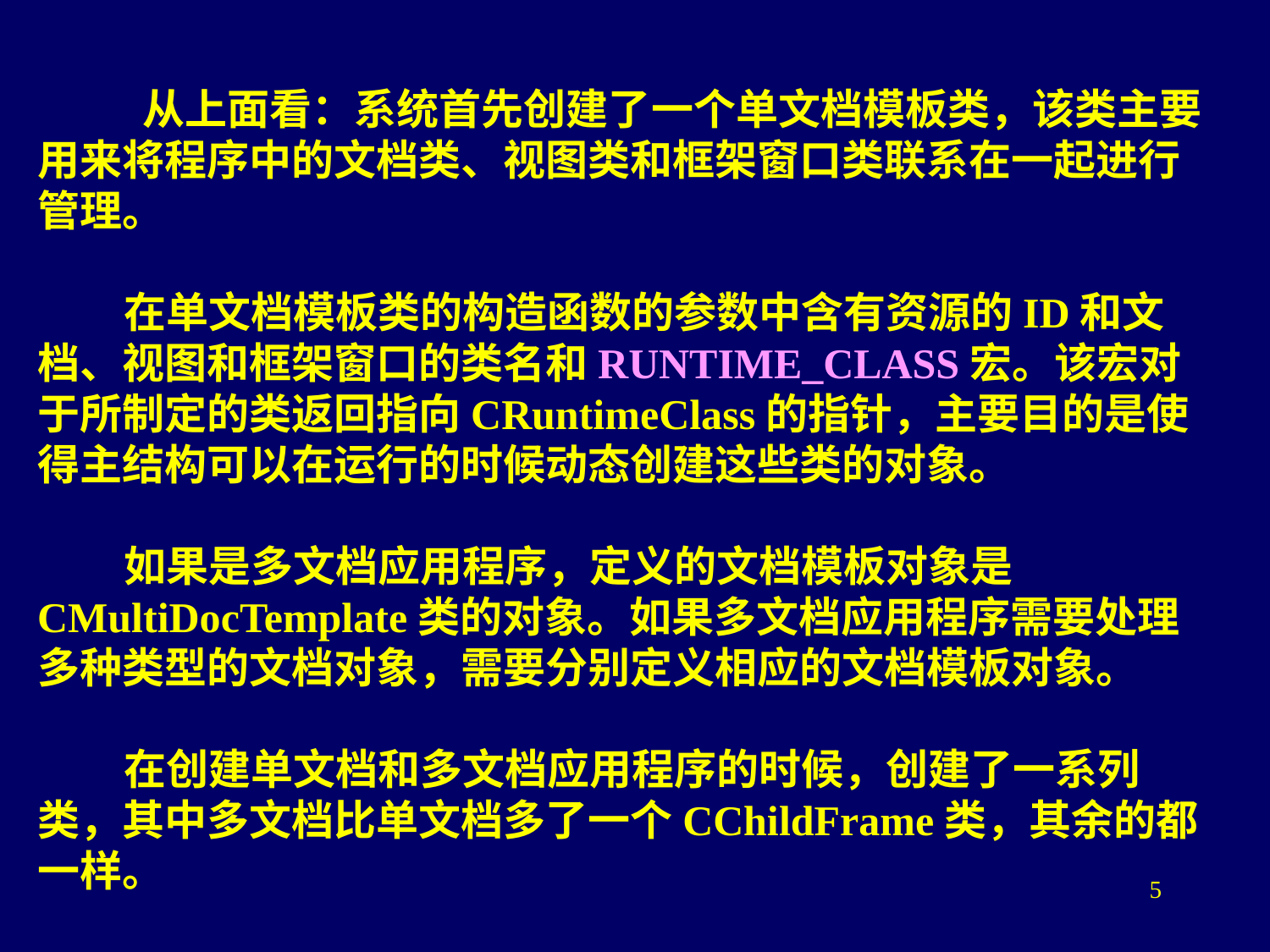

从上面看：系统首先创建了一个单文档模板类，该类主要用来将程序中的文档类、视图类和框架窗口类联系在一起进行管理。

        在单文档模板类的构造函数的参数中含有资源的ID和文档、视图和框架窗口的类名和RUNTIME_CLASS宏。该宏对于所制定的类返回指向CRuntimeClass的指针，主要目的是使得主结构可以在运行的时候动态创建这些类的对象。

        如果是多文档应用程序，定义的文档模板对象是CMultiDocTemplate类的对象。如果多文档应用程序需要处理多种类型的文档对象，需要分别定义相应的文档模板对象。

        在创建单文档和多文档应用程序的时候，创建了一系列类，其中多文档比单文档多了一个CChildFrame类，其余的都一样。

5